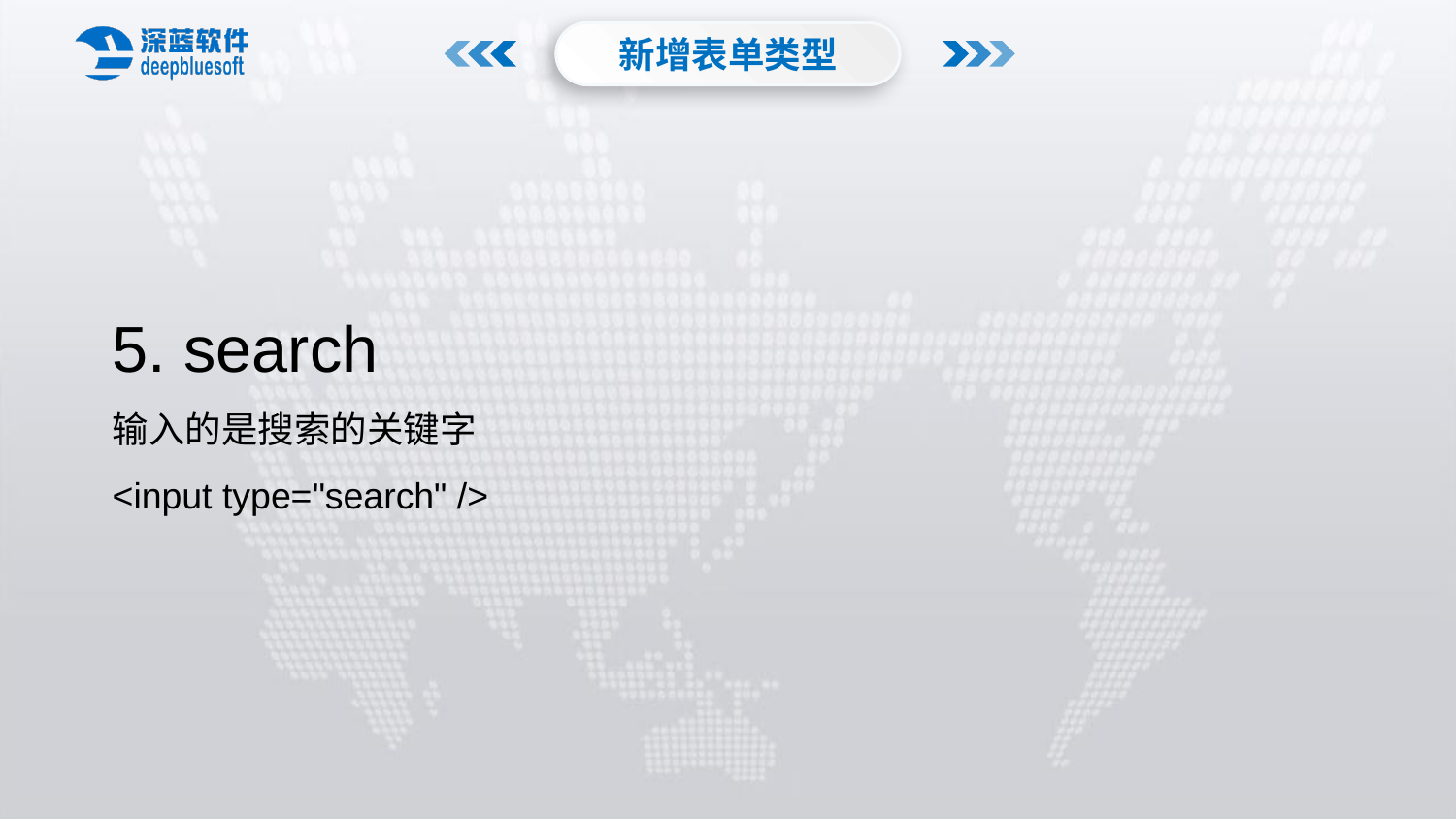

新增表单类型

5. search
输入的是搜索的关键字
<input type="search" />